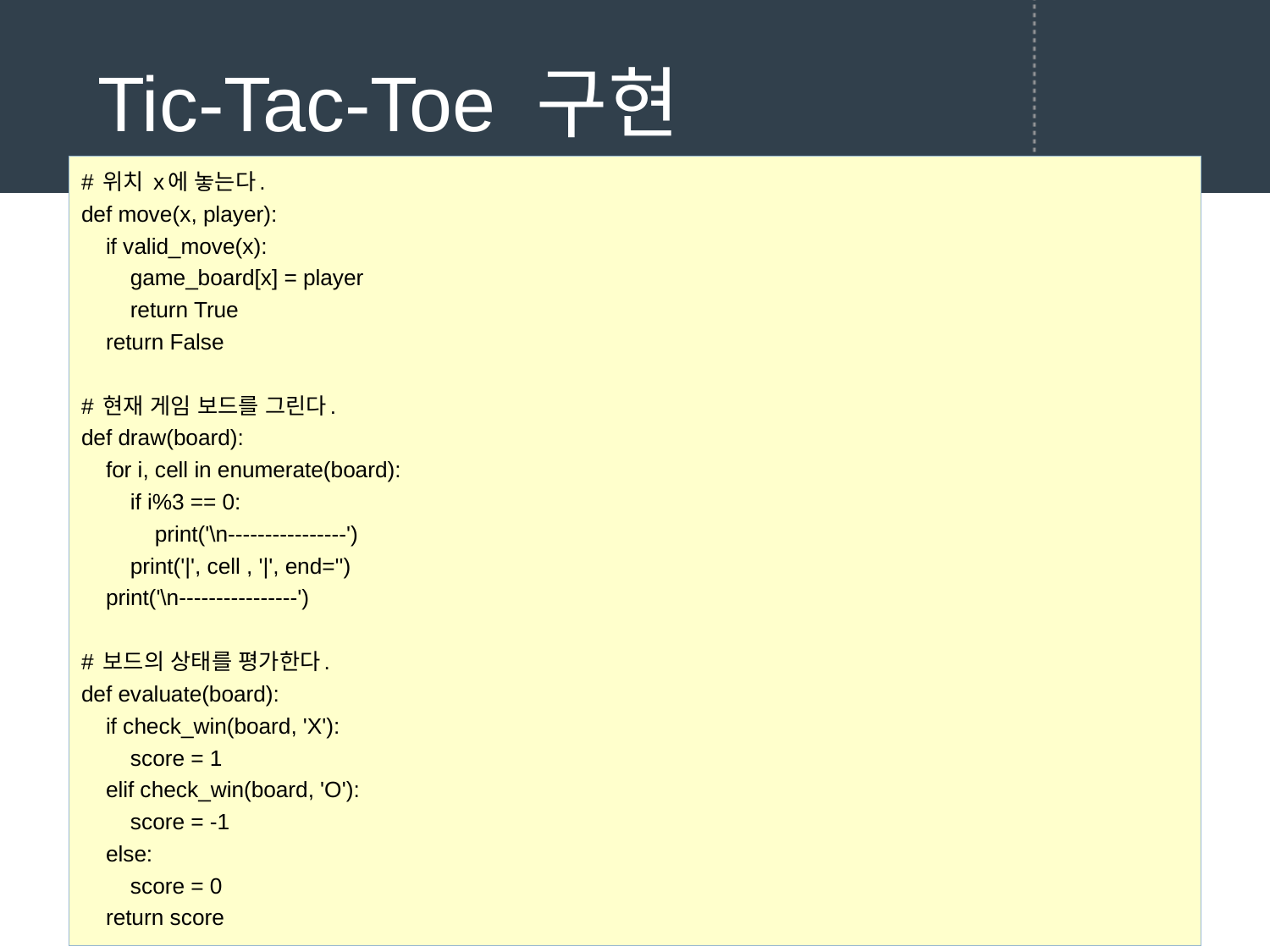

# Tic-Tac-Toe 구현
# 위치 x에 놓는다.
def move(x, player):
    if valid_move(x):
        game_board[x] = player
        return True
    return False

# 현재 게임 보드를 그린다.
def draw(board):
    for i, cell in enumerate(board):
        if i%3 == 0:
            print('\n----------------')
        print('|', cell , '|', end='')
    print('\n----------------')

# 보드의 상태를 평가한다.
def evaluate(board):
    if check_win(board, 'X'):
        score = 1
    elif check_win(board, 'O'):
        score = -1
    else:
        score = 0
    return score